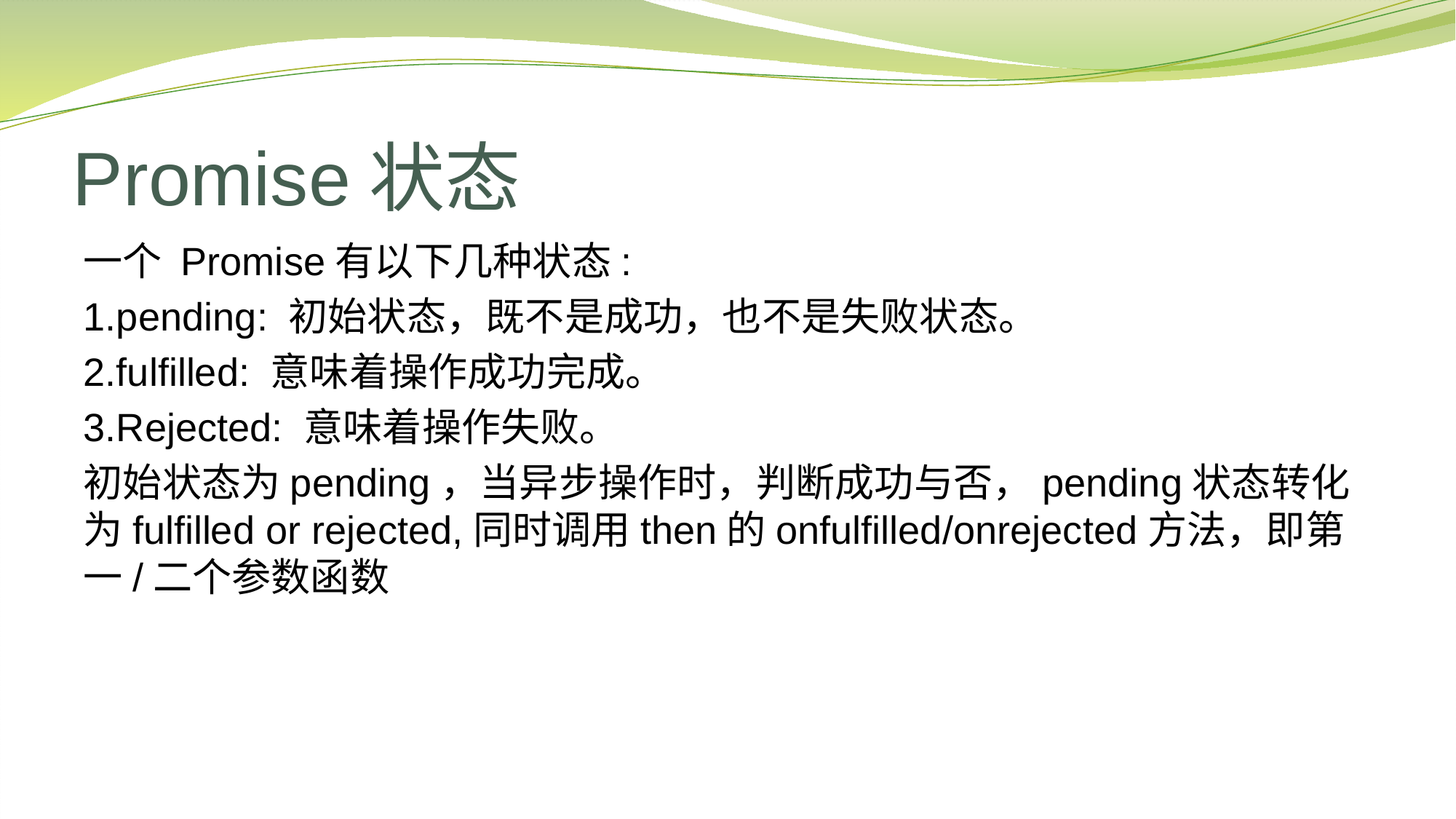

# Promise状态
一个 Promise有以下几种状态:
1.pending: 初始状态，既不是成功，也不是失败状态。
2.fulfilled: 意味着操作成功完成。
3.Rejected: 意味着操作失败。
初始状态为pending，当异步操作时，判断成功与否，pending状态转化为fulfilled or rejected,同时调用then的onfulfilled/onrejected方法，即第一/二个参数函数